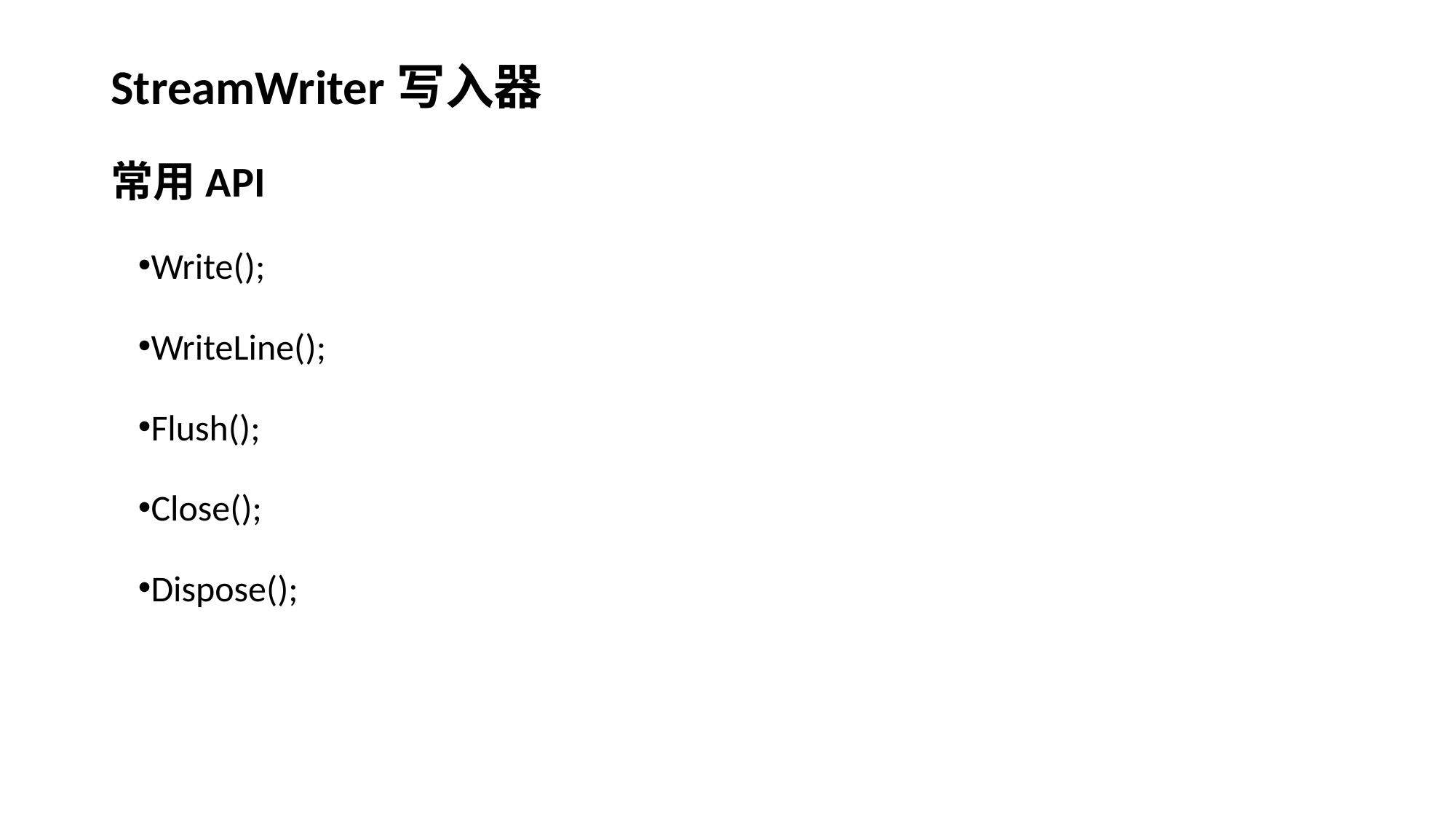

StreamWriter写入器
常用API
Write();
WriteLine();
Flush();
Close();
Dispose();